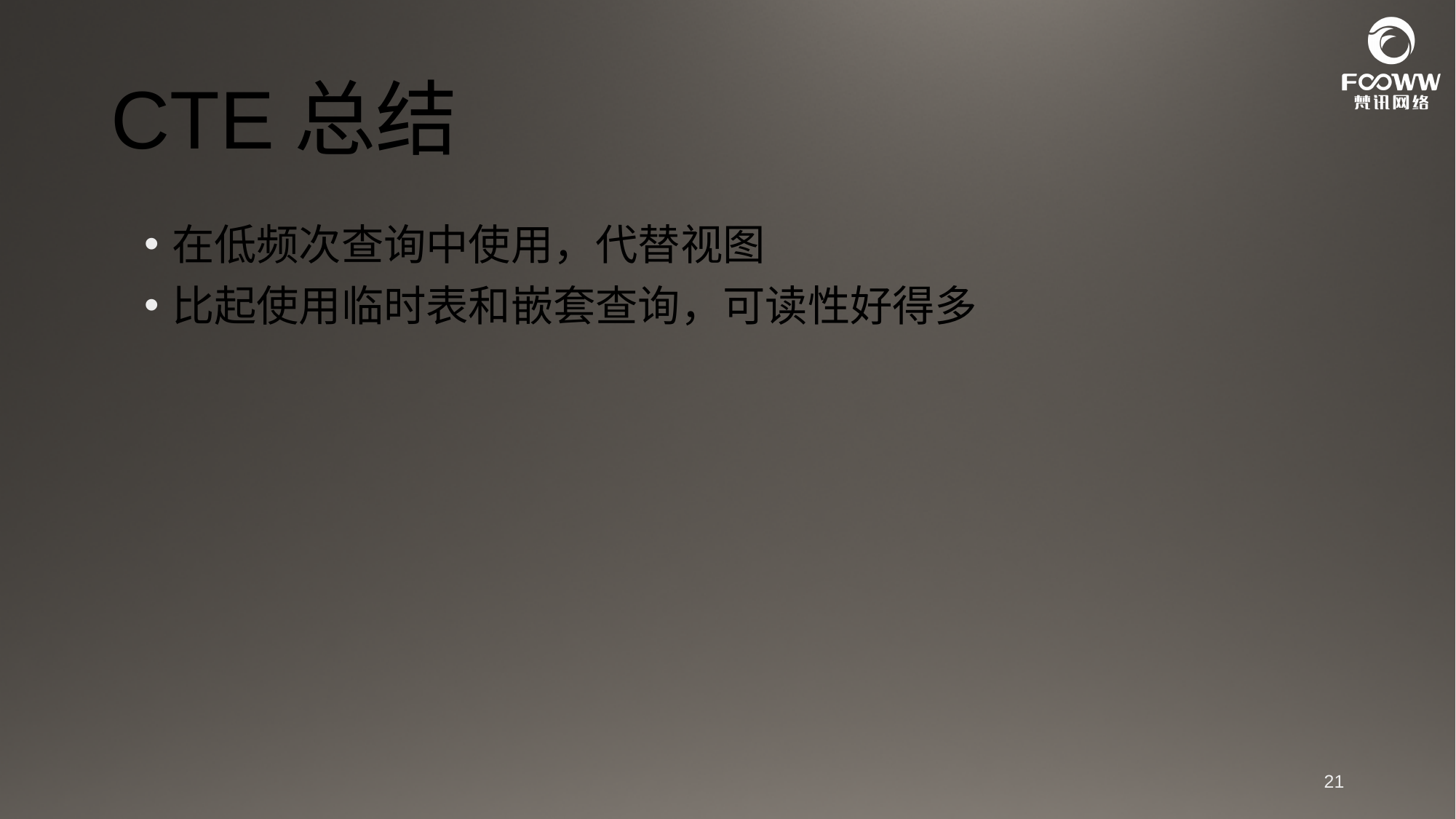

# CTE总结
在低频次查询中使用，代替视图
比起使用临时表和嵌套查询，可读性好得多

21